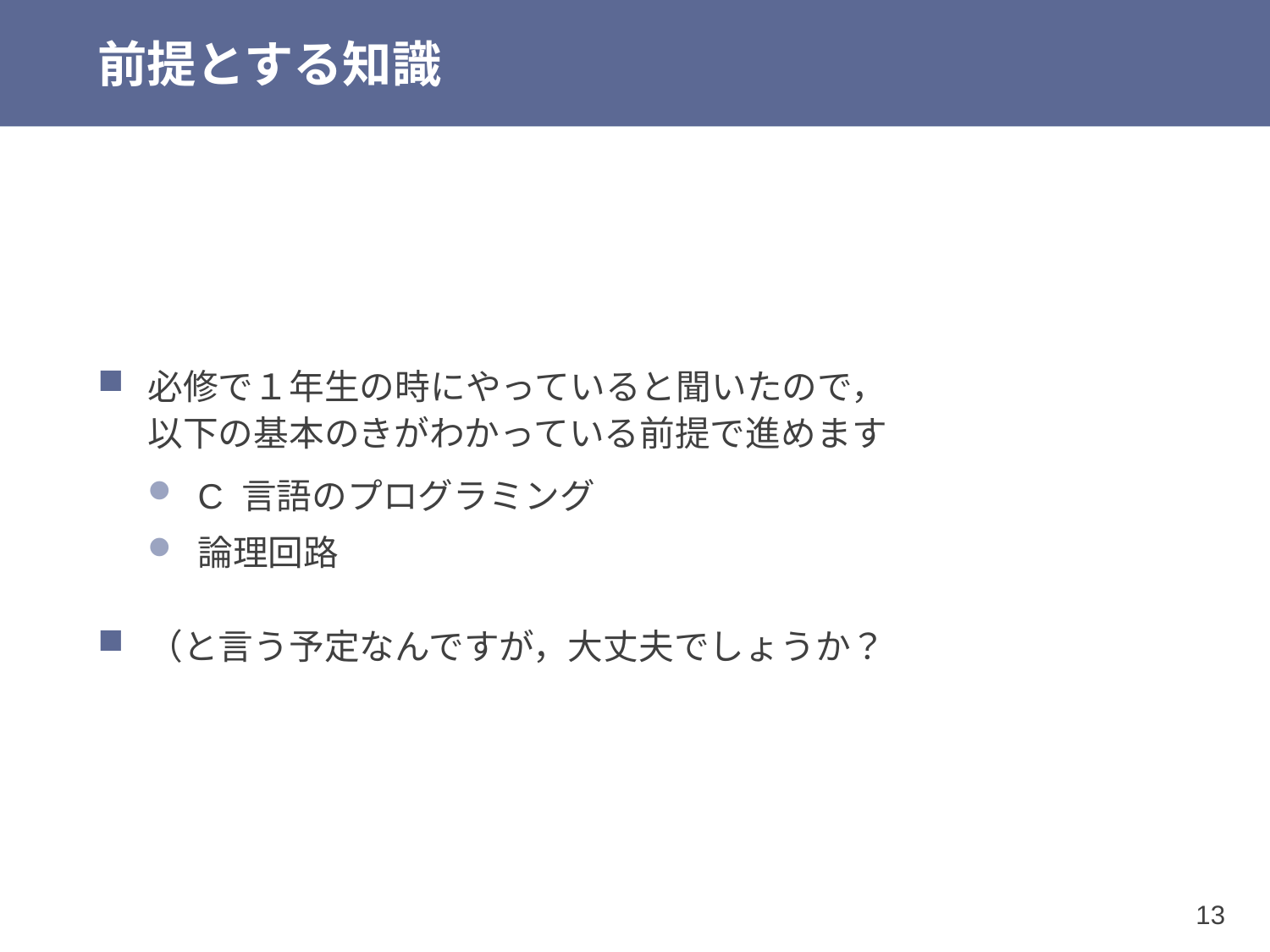

# 前提とする知識
必修で１年生の時にやっていると聞いたので，
以下の基本のきがわかっている前提で進めます
C 言語のプログラミング
論理回路
（と言う予定なんですが，大丈夫でしょうか？